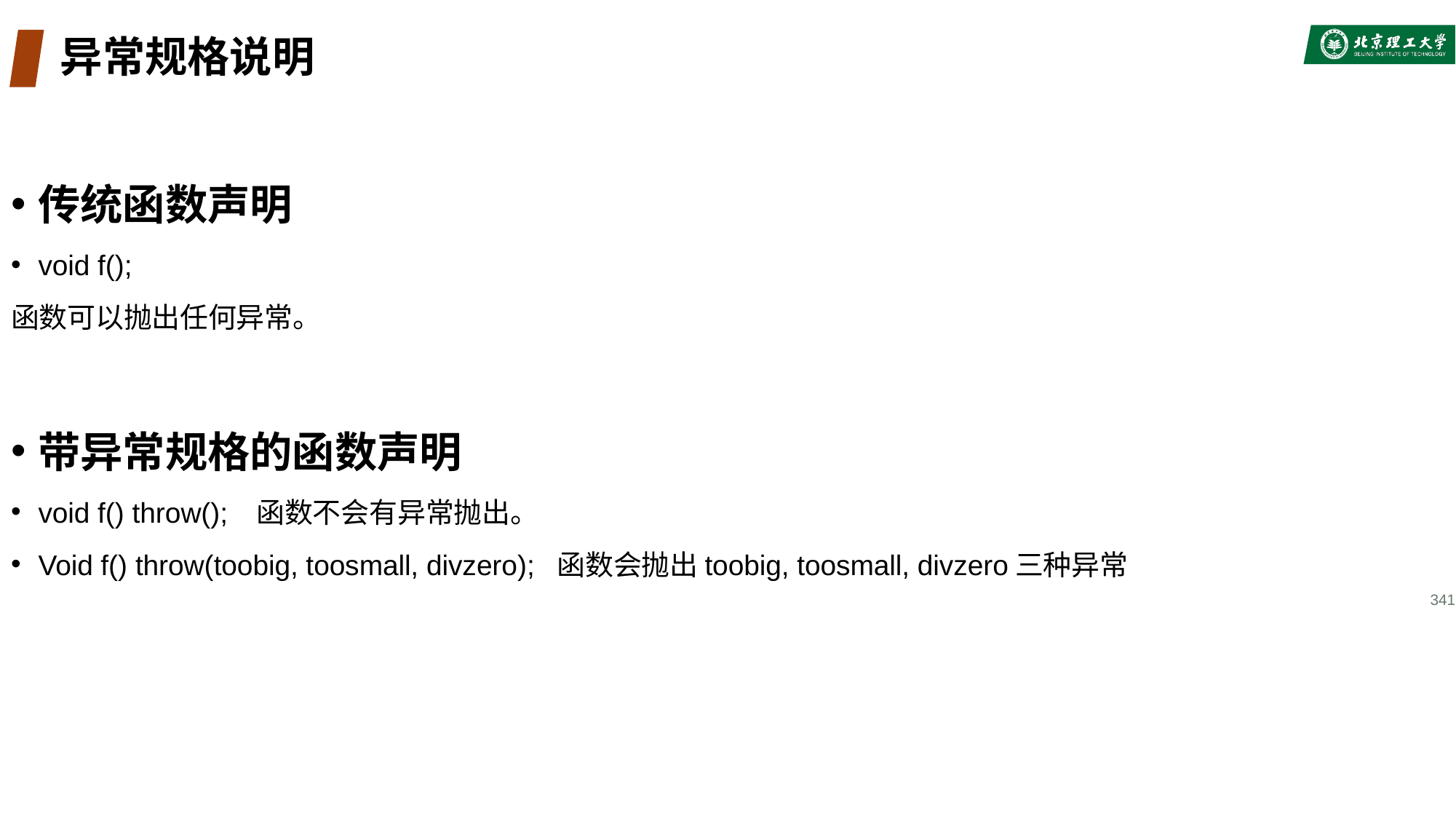

# 异常规格说明
传统函数声明
void f();
函数可以抛出任何异常。

带异常规格的函数声明
void f() throw();   	函数不会有异常抛出。
Void f() throw(toobig, toosmall, divzero);  函数会抛出toobig, toosmall, divzero三种异常
341